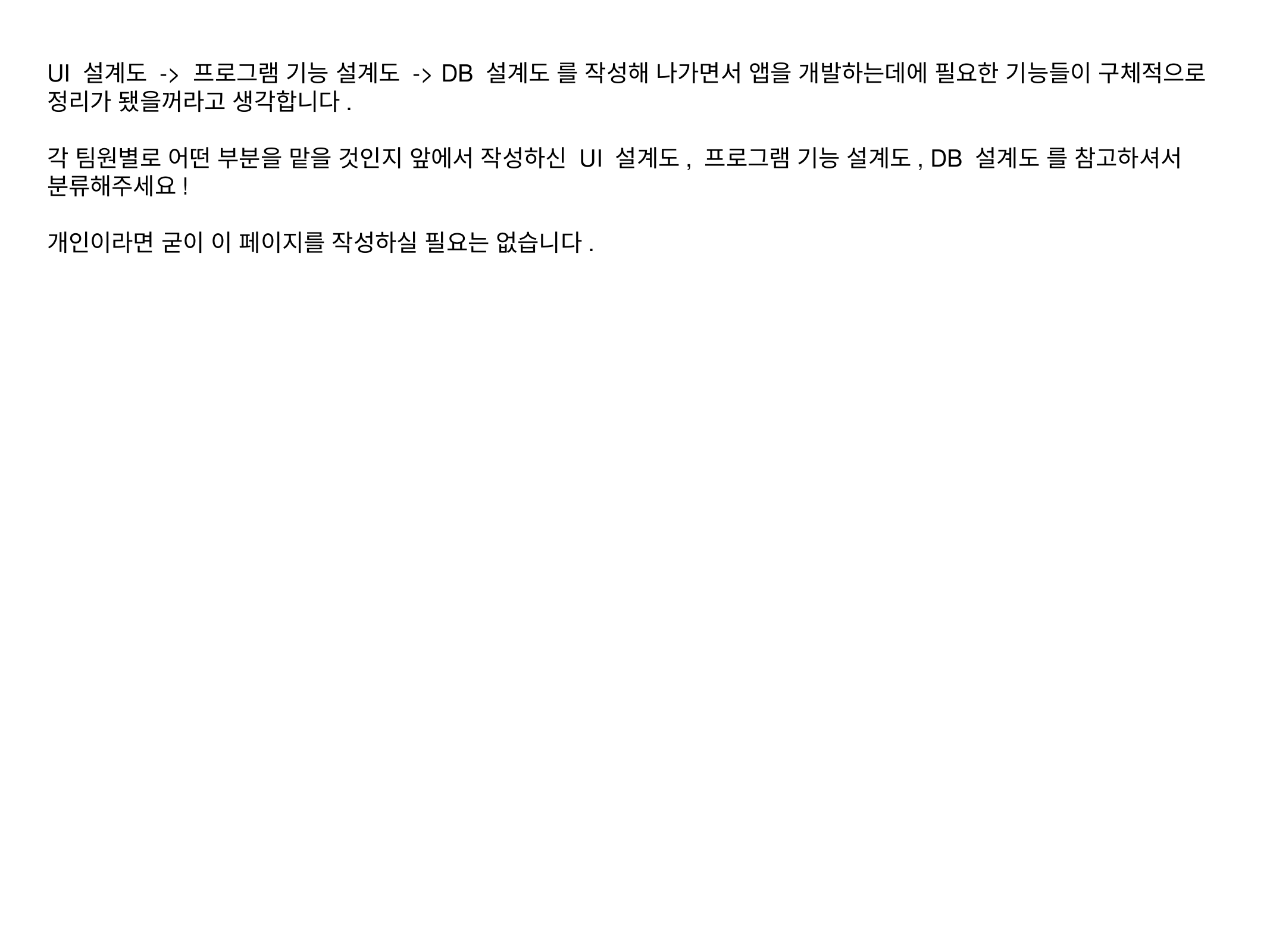

UI 설계도 -> 프로그램 기능 설계도 -> DB 설계도 를 작성해 나가면서 앱을 개발하는데에 필요한 기능들이 구체적으로 정리가 됐을꺼라고 생각합니다.

각 팀원별로 어떤 부분을 맡을 것인지 앞에서 작성하신 UI 설계도, 프로그램 기능 설계도, DB 설계도 를 참고하셔서 분류해주세요!

개인이라면 굳이 이 페이지를 작성하실 필요는 없습니다.